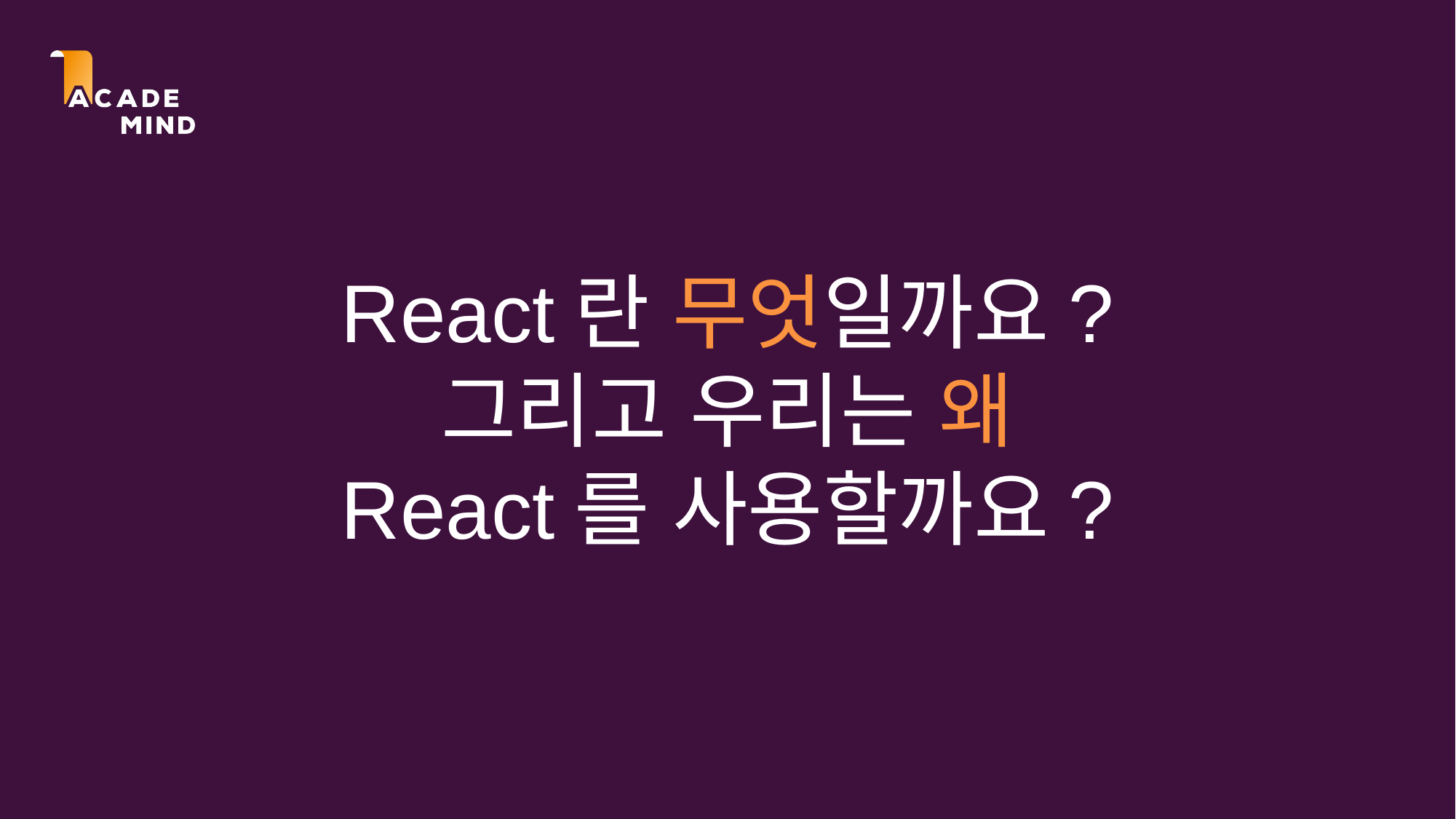

React란 무엇일까요?
그리고 우리는 왜
React를 사용할까요?